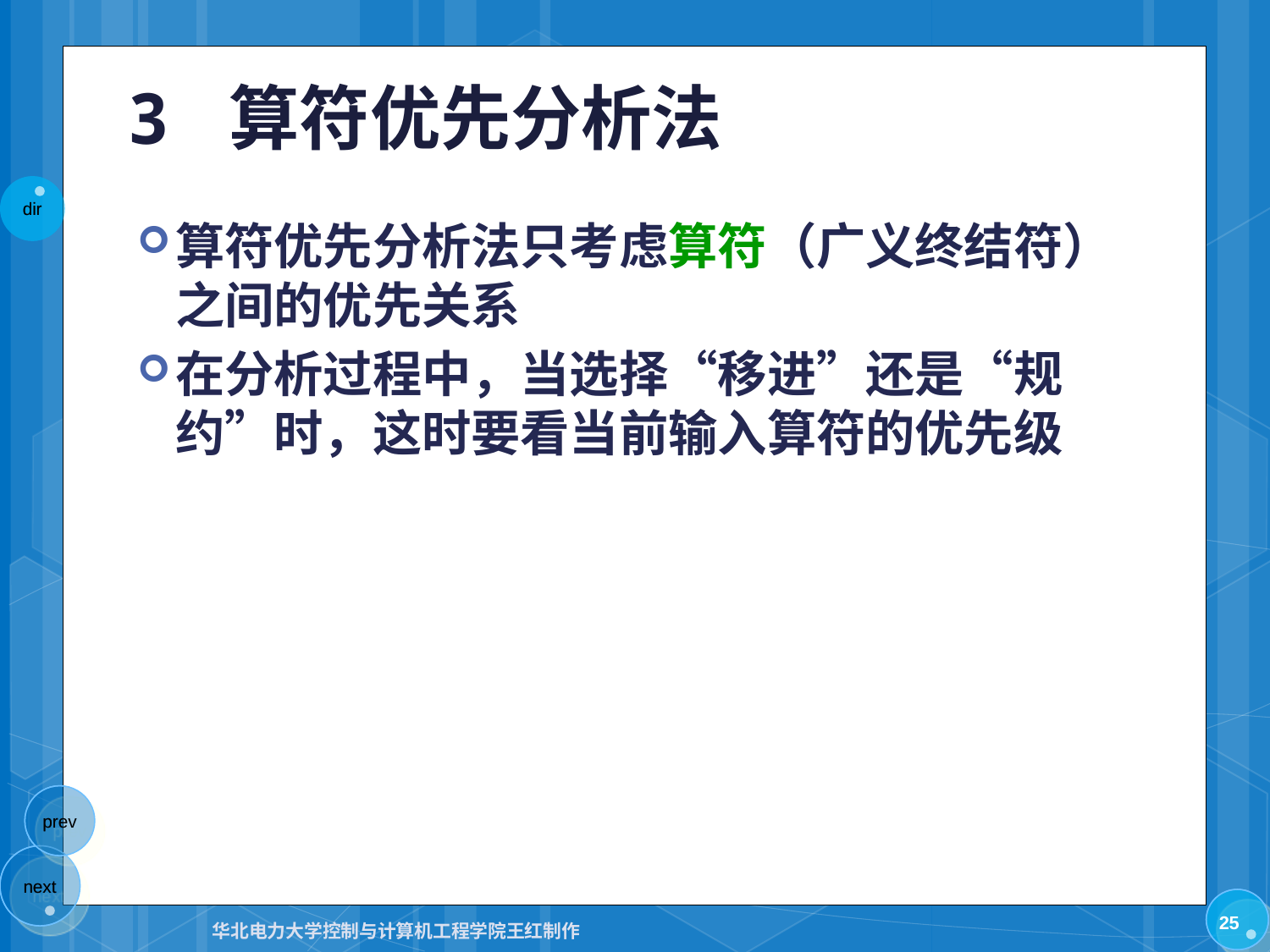

# 3 算符优先分析法
算符优先分析法只考虑算符（广义终结符）之间的优先关系
在分析过程中，当选择“移进”还是“规约”时，这时要看当前输入算符的优先级
25
华北电力大学控制与计算机工程学院王红制作